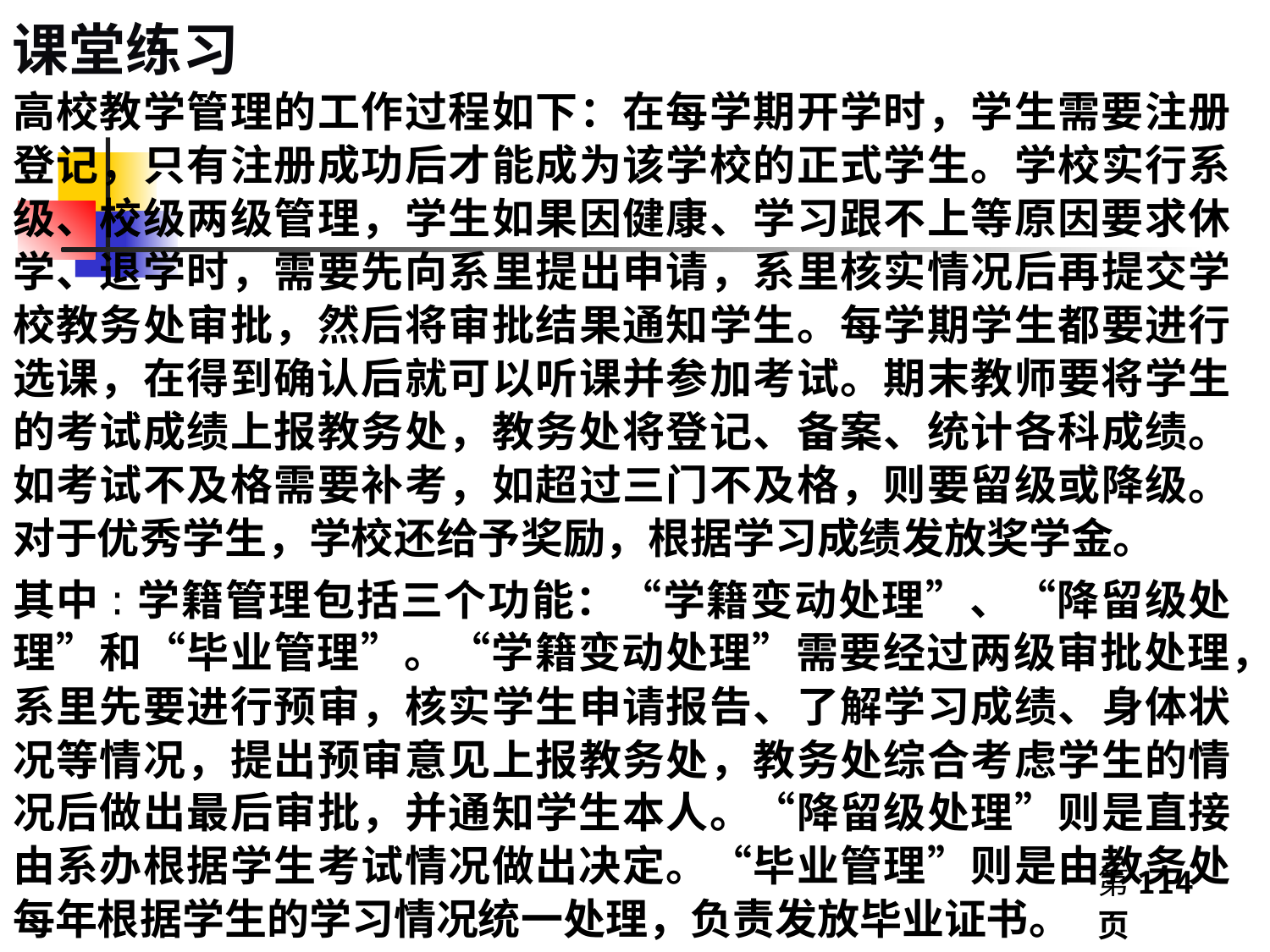

课堂练习
高校教学管理的工作过程如下：在每学期开学时，学生需要注册登记，只有注册成功后才能成为该学校的正式学生。学校实行系级、校级两级管理，学生如果因健康、学习跟不上等原因要求休学、退学时，需要先向系里提出申请，系里核实情况后再提交学校教务处审批，然后将审批结果通知学生。每学期学生都要进行选课，在得到确认后就可以听课并参加考试。期末教师要将学生的考试成绩上报教务处，教务处将登记、备案、统计各科成绩。如考试不及格需要补考，如超过三门不及格，则要留级或降级。对于优秀学生，学校还给予奖励，根据学习成绩发放奖学金。
其中:学籍管理包括三个功能：“学籍变动处理”、“降留级处理”和“毕业管理”。“学籍变动处理”需要经过两级审批处理，系里先要进行预审，核实学生申请报告、了解学习成绩、身体状况等情况，提出预审意见上报教务处，教务处综合考虑学生的情况后做出最后审批，并通知学生本人。“降留级处理”则是直接由系办根据学生考试情况做出决定。“毕业管理”则是由教务处每年根据学生的学习情况统一处理，负责发放毕业证书。